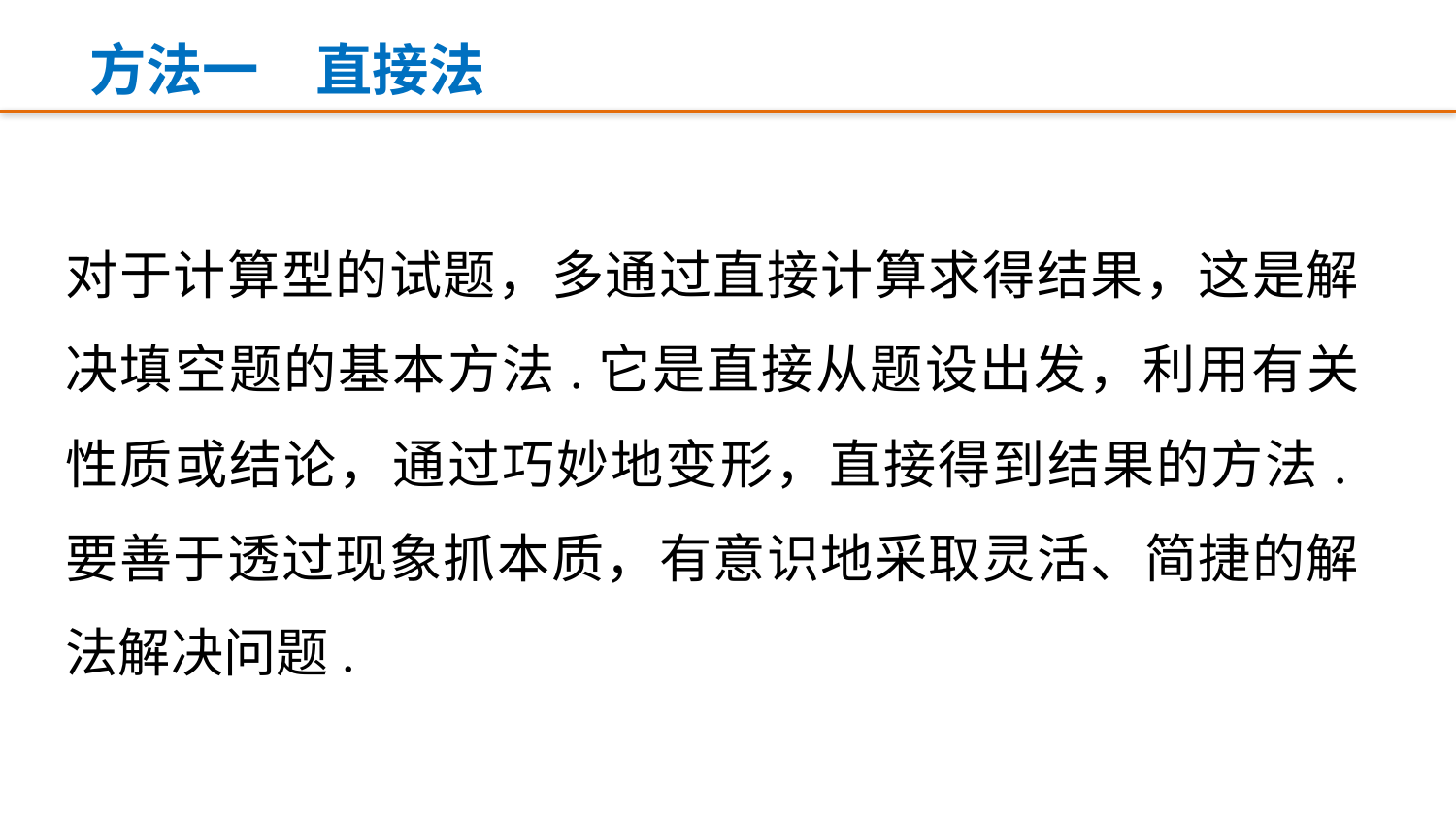

方法一　直接法
对于计算型的试题，多通过直接计算求得结果，这是解决填空题的基本方法.它是直接从题设出发，利用有关性质或结论，通过巧妙地变形，直接得到结果的方法.要善于透过现象抓本质，有意识地采取灵活、简捷的解法解决问题.